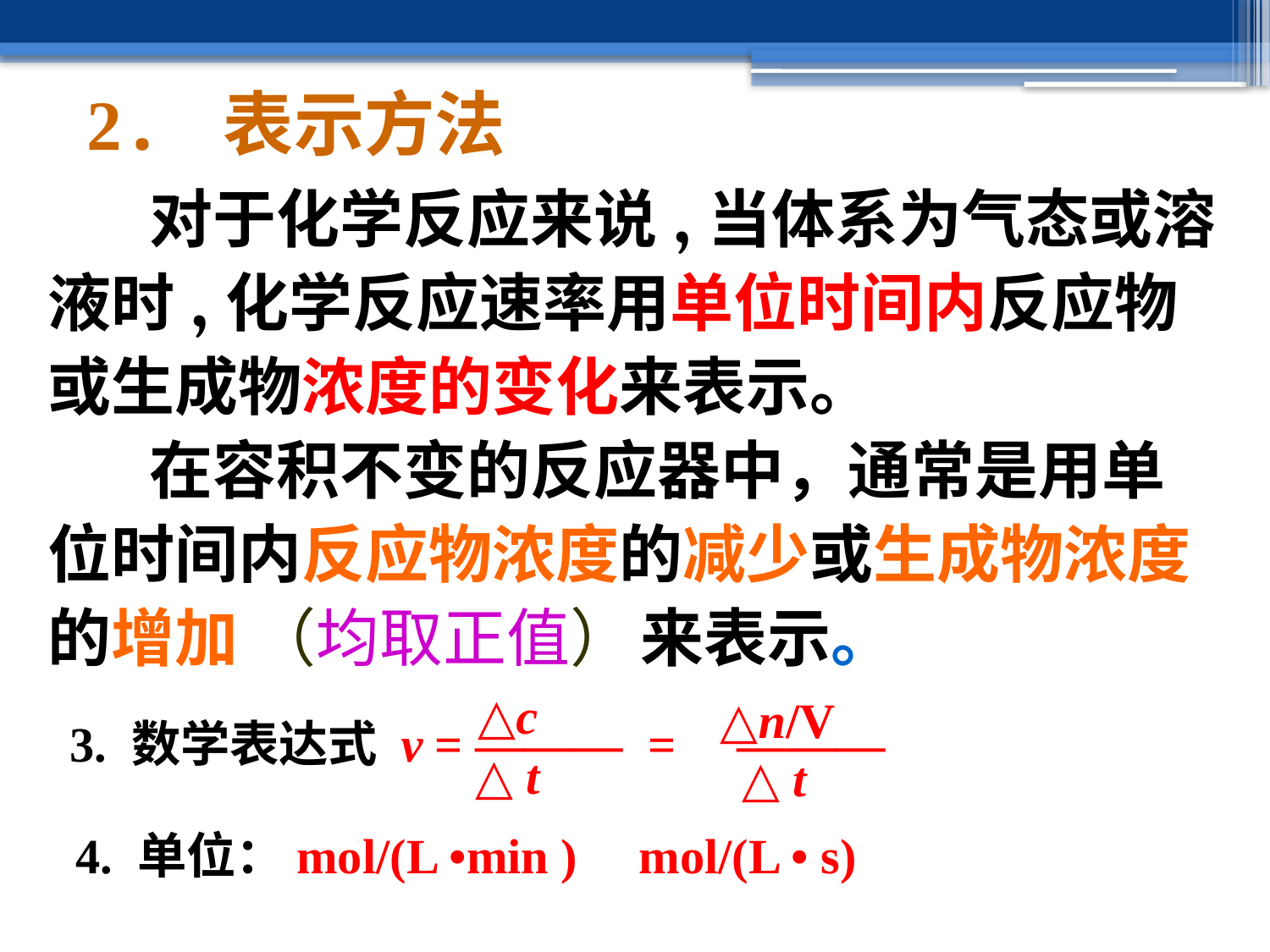

2. 表示方法

        对于化学反应来说,当体系为气态或溶液时,化学反应速率用单位时间内反应物或生成物浓度的变化来表示。
      在容积不变的反应器中，通常是用单位时间内反应物浓度的减少或生成物浓度的增加 （均取正值） 来表示。
△c
△n/V
3. 数学表达式 v = ———  =     ———
△ t
△ t
4. 单位：mol/(L •min )     mol/(L • s)